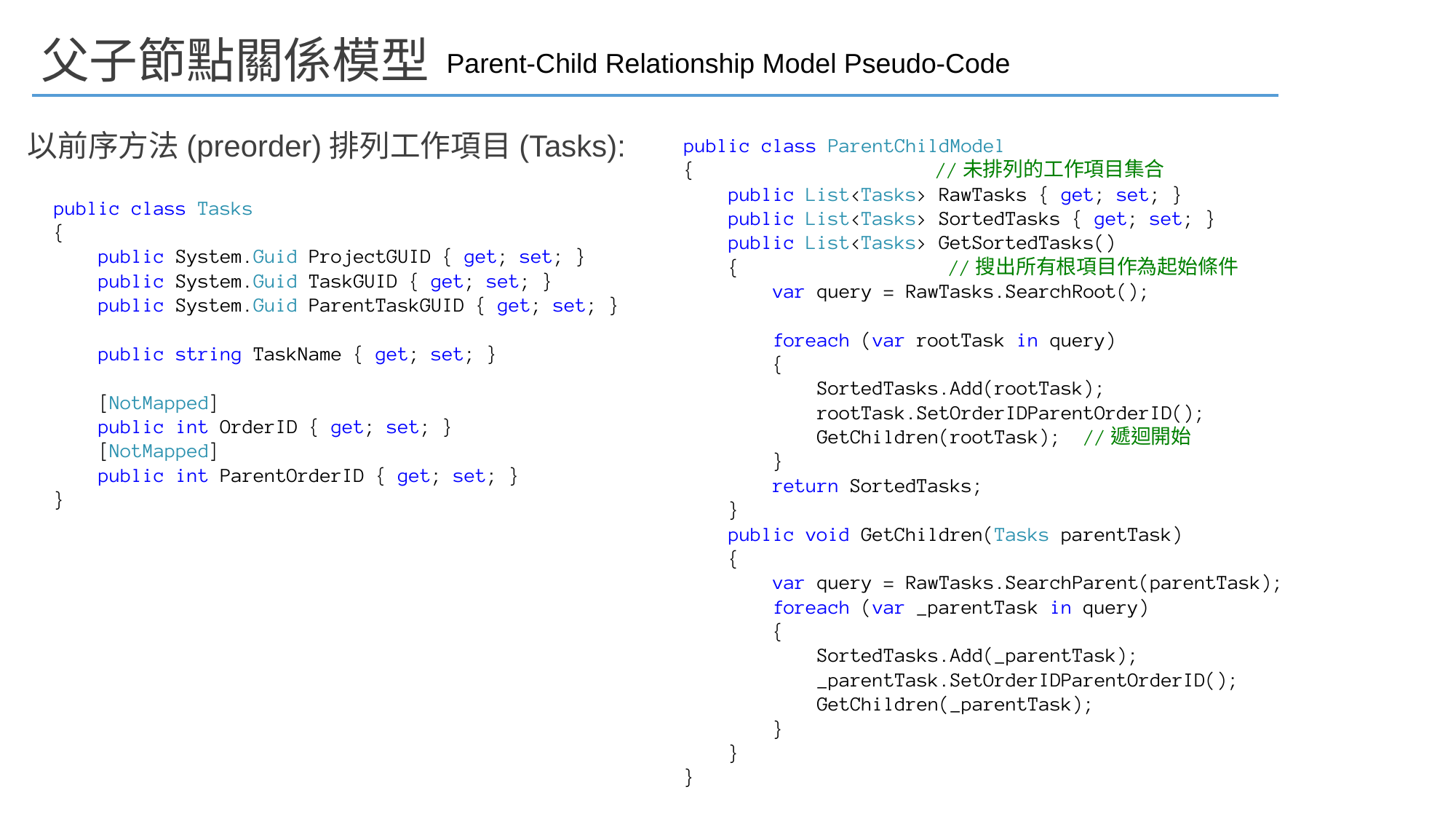

# 父子節點關係模型
Parent-Child Relationship Model Pseudo-Code
以前序方法(preorder)排列工作項目(Tasks):
public class ParentChildModel
{ 		   //未排列的工作項目集合
    public List<Tasks> RawTasks { get; set; }
    public List<Tasks> SortedTasks { get; set; }
    public List<Tasks> GetSortedTasks()
    {	              //搜出所有根項目作為起始條件
        var query = RawTasks.SearchRoot();

        foreach (var rootTask in query)
        {
            SortedTasks.Add(rootTask);
            rootTask.SetOrderIDParentOrderID();
            GetChildren(rootTask);  //遞迴開始
        }
        return SortedTasks;
    }
    public void GetChildren(Tasks parentTask)
    {
        var query = RawTasks.SearchParent(parentTask);
        foreach (var _parentTask in query)
        {
            SortedTasks.Add(_parentTask);
            _parentTask.SetOrderIDParentOrderID();
            GetChildren(_parentTask);
        }
    }
}
public class Tasks
{
    public System.Guid ProjectGUID { get; set; }
    public System.Guid TaskGUID { get; set; }
    public System.Guid ParentTaskGUID { get; set; }
    public string TaskName { get; set; }

    [NotMapped]
    public int OrderID { get; set; }
    [NotMapped]
    public int ParentOrderID { get; set; }
}